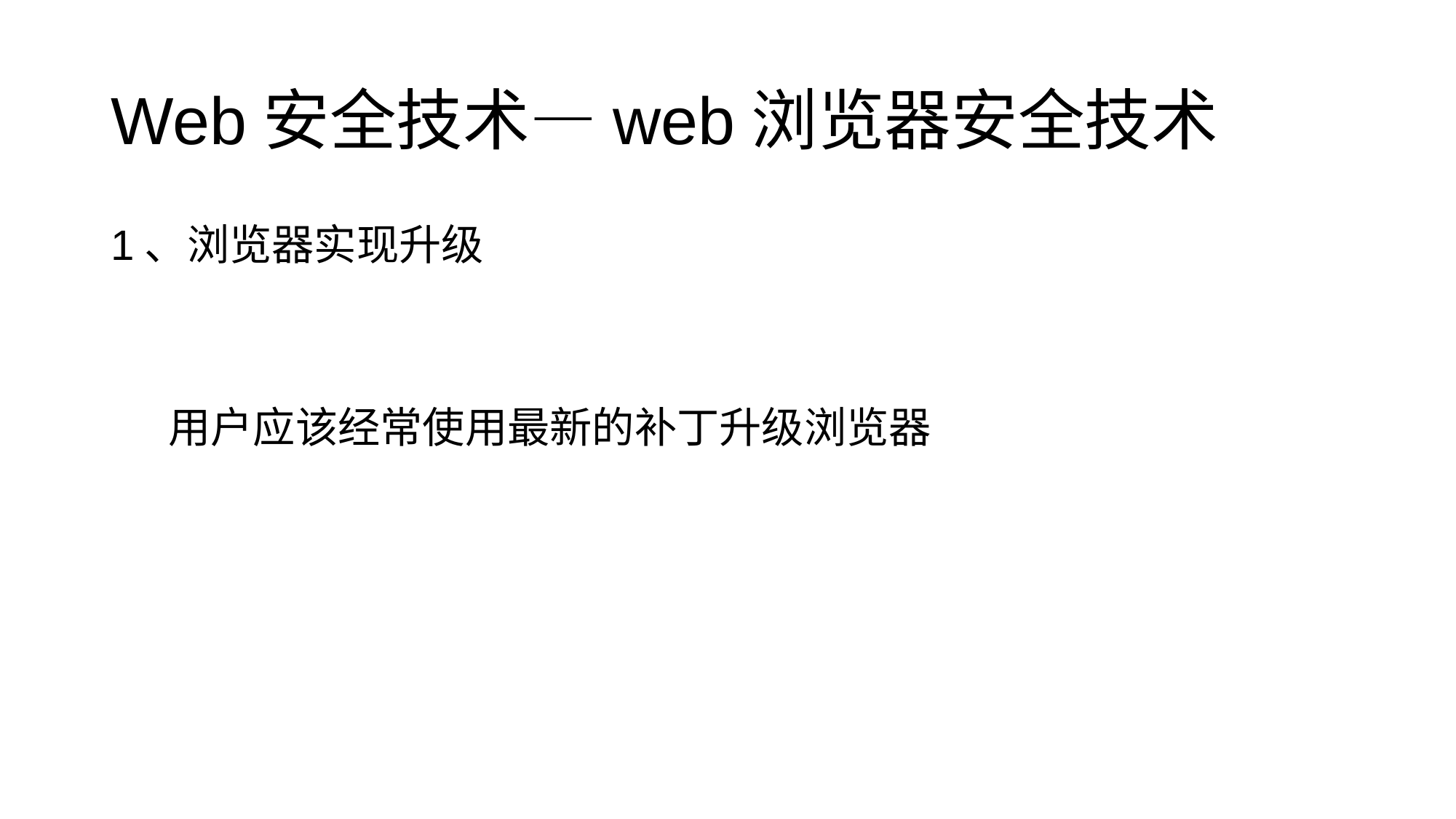

# Web安全技术—web浏览器安全技术
1、浏览器实现升级

     用户应该经常使用最新的补丁升级浏览器